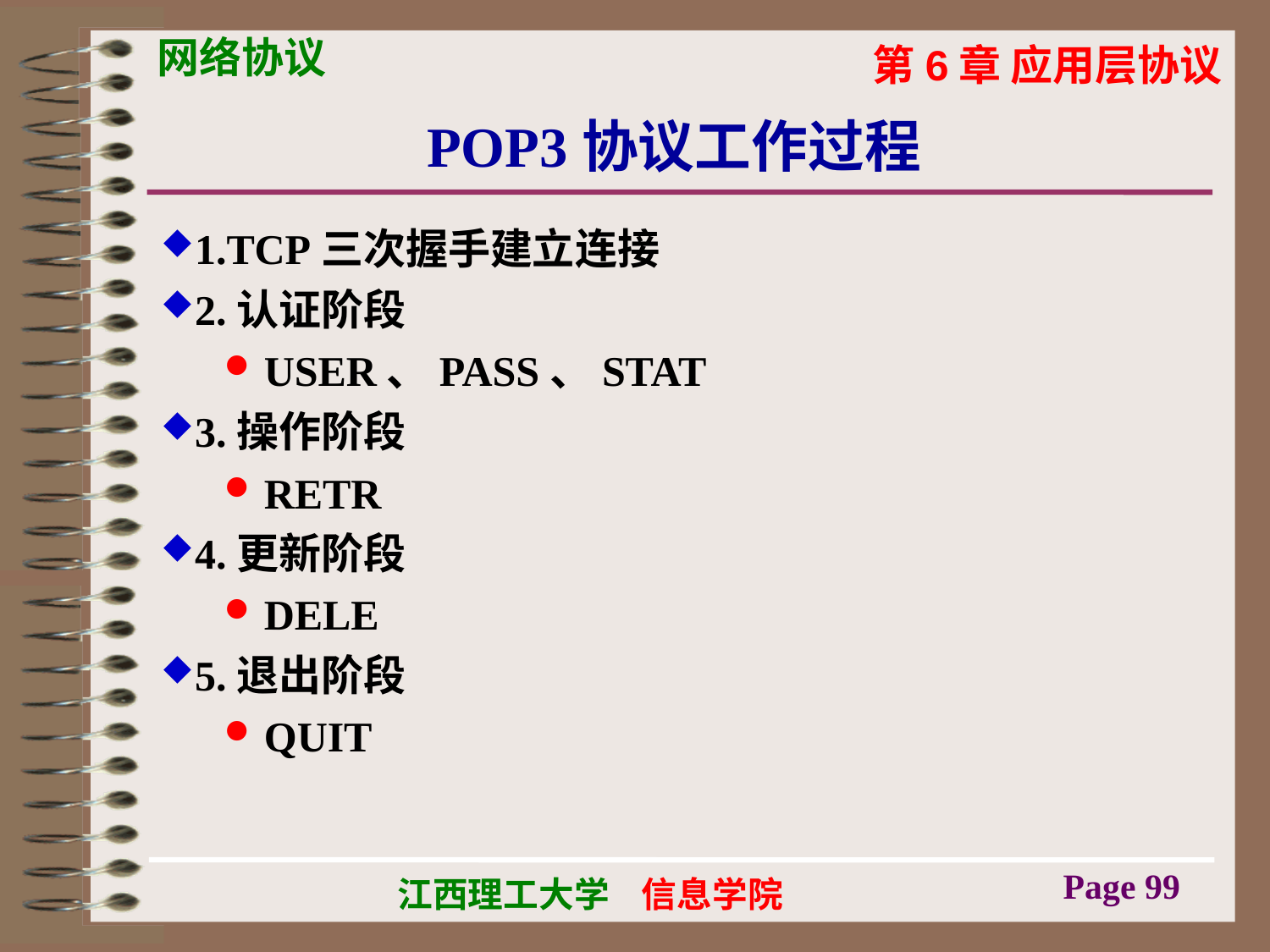

# POP3协议工作过程
1.TCP三次握手建立连接
2.认证阶段
USER、PASS、STAT
3.操作阶段
RETR
4.更新阶段
DELE
5.退出阶段
QUIT
Page 99